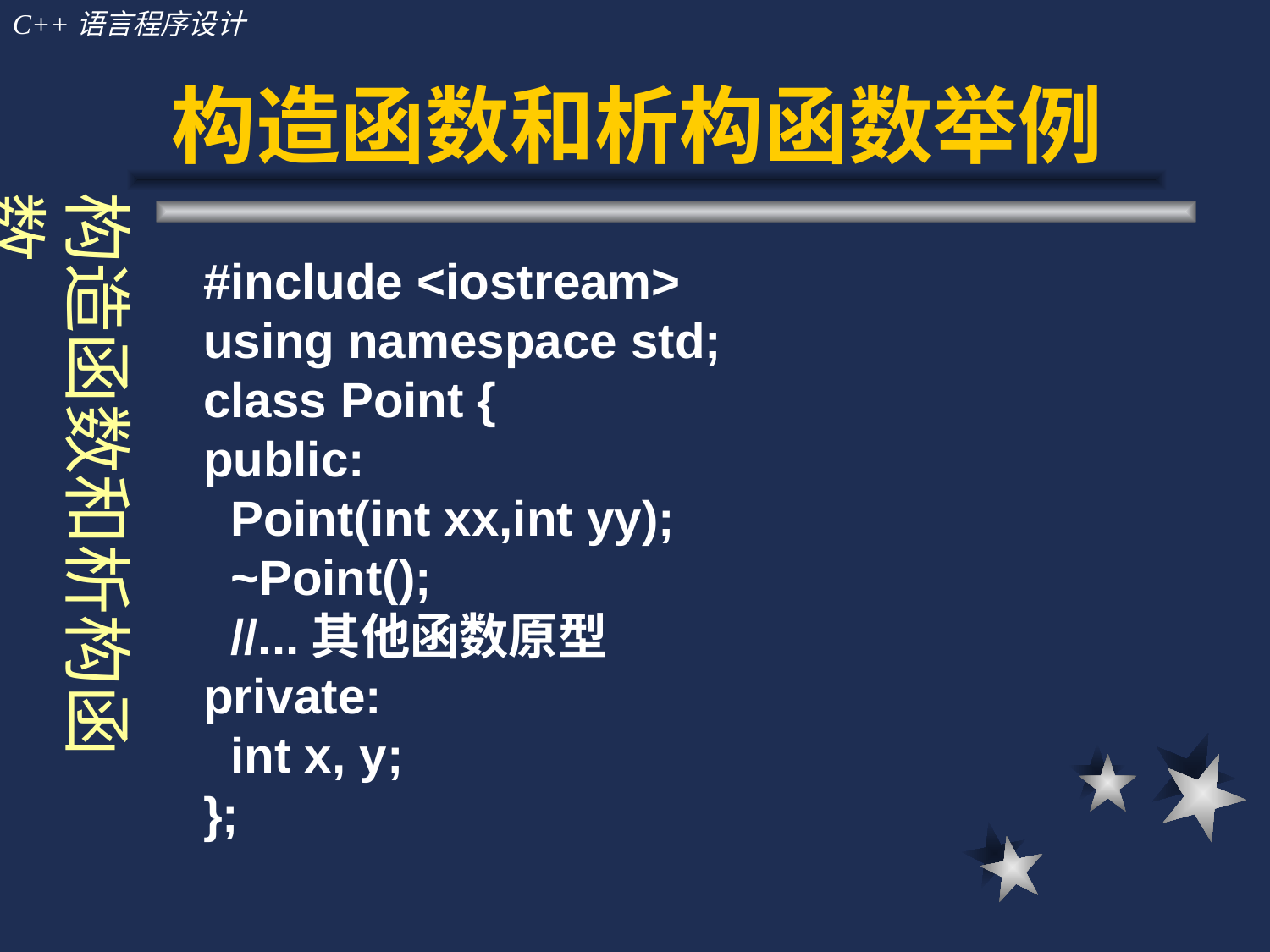

# 构造函数和析构函数举例
构造函数和析构函数
#include <iostream>
using namespace std;
class Point {
public:
  Point(int xx,int yy);
  ~Point();
  //...其他函数原型
private:
  int x, y;
};
37